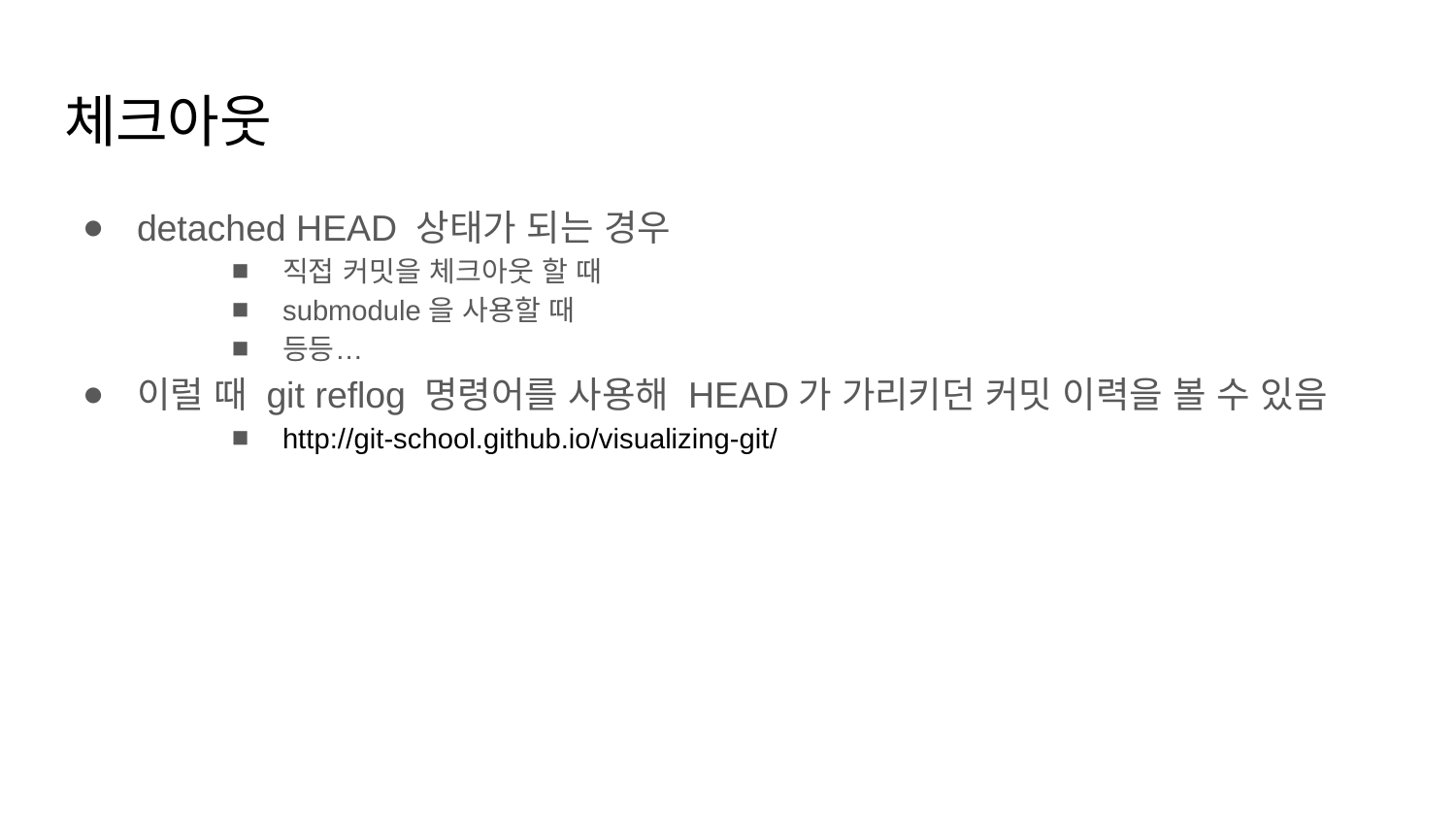

# 체크아웃
detached HEAD 상태가 되는 경우
직접 커밋을 체크아웃 할 때
submodule을 사용할 때
등등…
이럴 때 git reflog 명령어를 사용해 HEAD가 가리키던 커밋 이력을 볼 수 있음
http://git-school.github.io/visualizing-git/